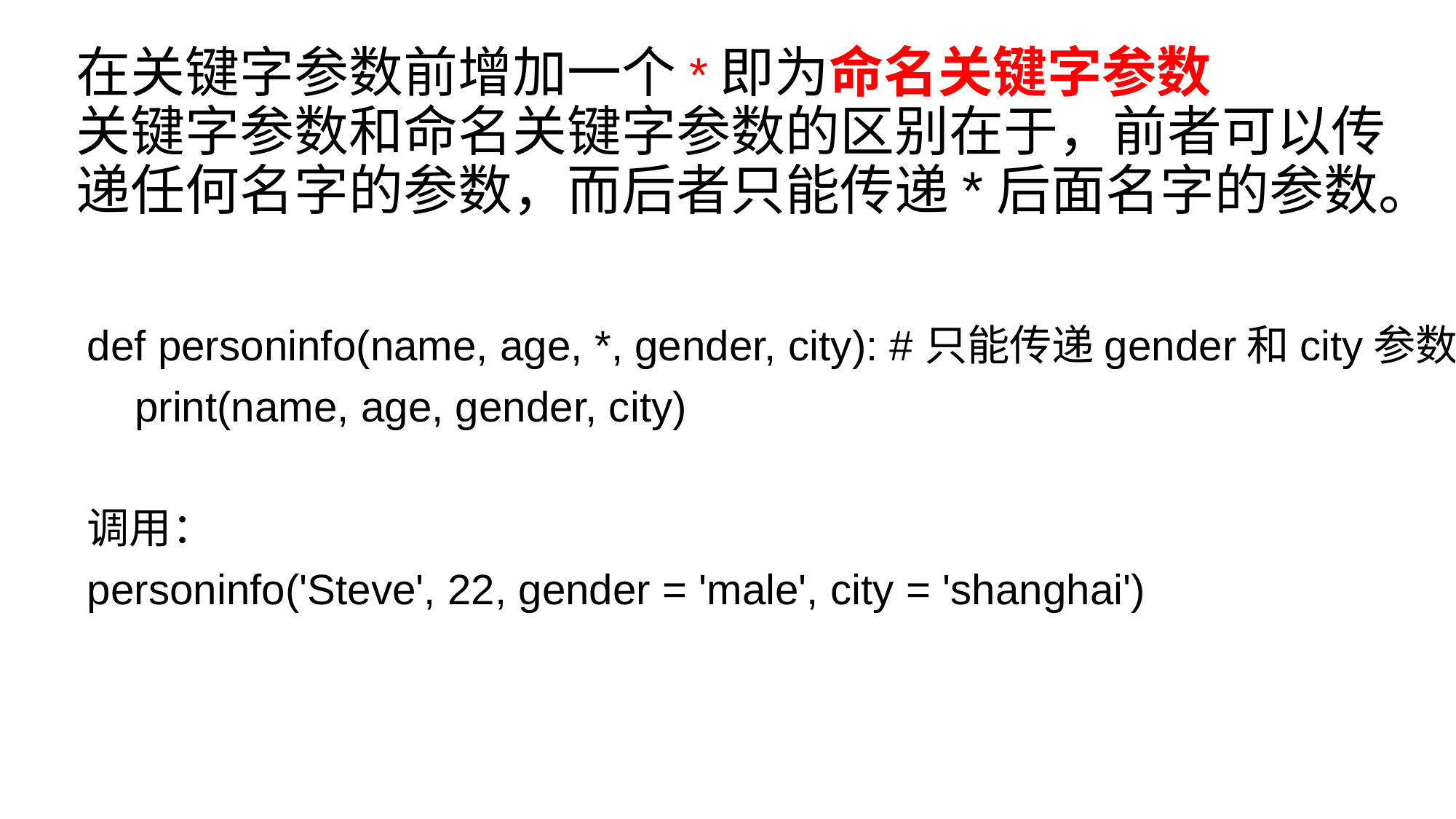

# 在关键字参数前增加一个*即为命名关键字参数 关键字参数和命名关键字参数的区别在于，前者可以传递任何名字的参数，而后者只能传递*后面名字的参数。
def personinfo(name, age, *, gender, city): #只能传递gender和city参数
    print(name, age, gender, city)

调用：
personinfo('Steve', 22, gender = 'male', city = 'shanghai')